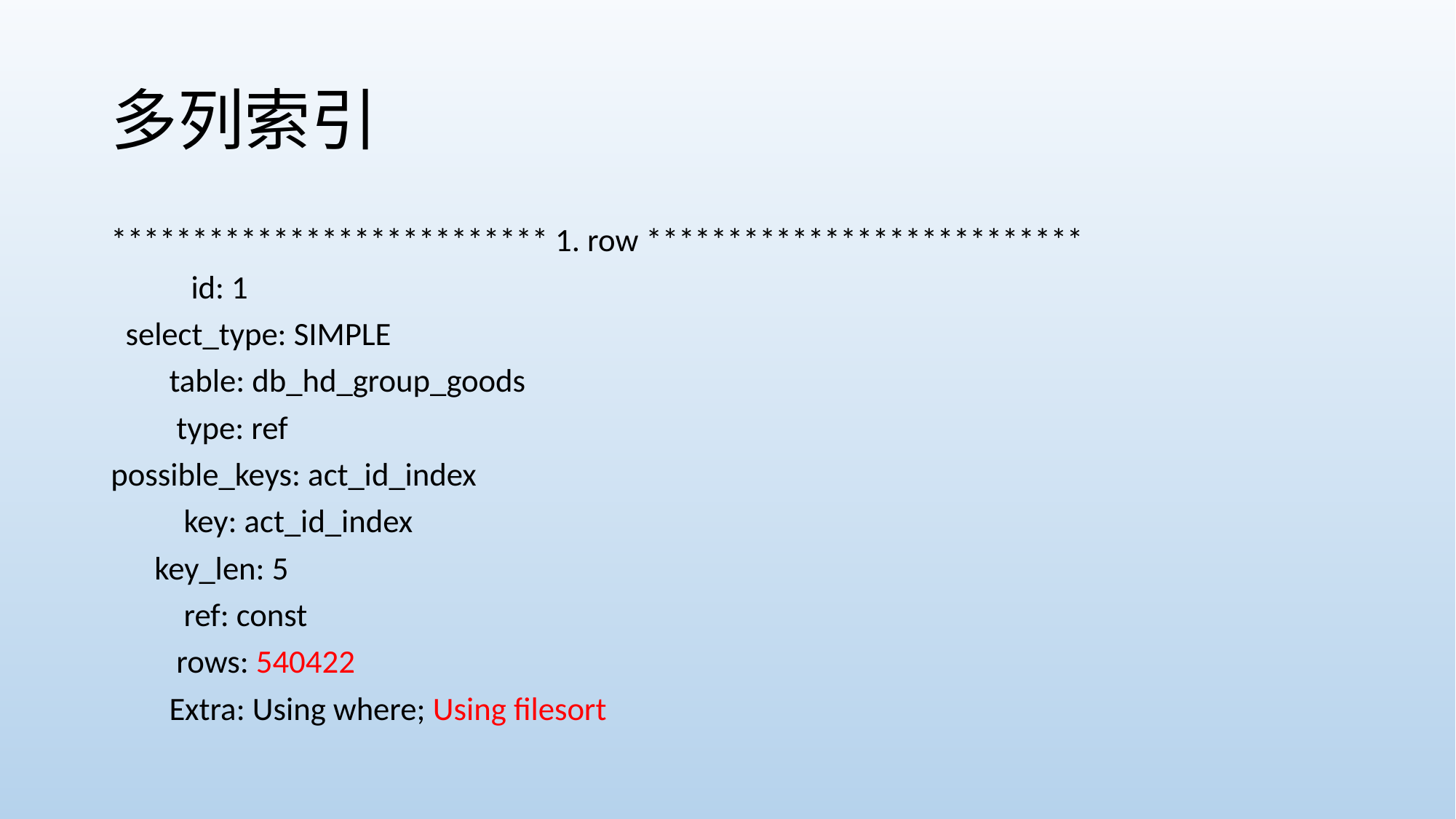

# 多列索引
*************************** 1. row ***************************
           id: 1
  select_type: SIMPLE
        table: db_hd_group_goods
         type: ref
possible_keys: act_id_index
          key: act_id_index
      key_len: 5
          ref: const
         rows: 540422
        Extra: Using where; Using filesort